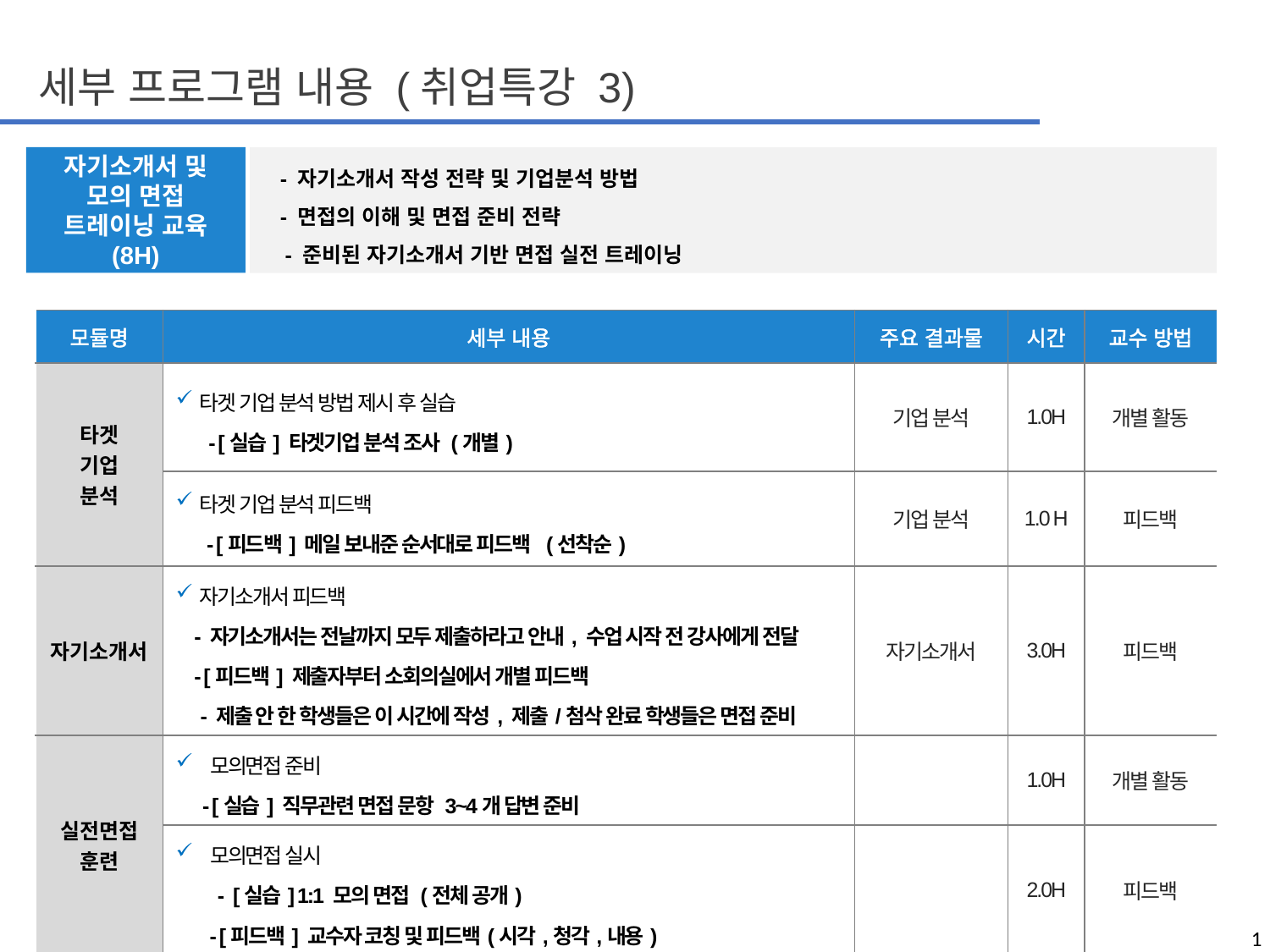

# 세부 프로그램 내용 (취업특강 3)
   - 자기소개서 작성 전략 및 기업분석 방법
   - 면접의 이해 및 면접 준비 전략
   - 준비된 자기소개서 기반 면접 실전 트레이닝
자기소개서 및
모의 면접
트레이닝 교육 (8H)
| 모듈명 | 세부 내용 | 주요 결과물 | 시간 | 교수 방법 |
| --- | --- | --- | --- | --- |
| 타겟 기업 분석 | 타겟 기업 분석 방법 제시 후 실습 - [실습] 타겟기업 분석 조사 (개별) | 기업 분석 | 1.0H | 개별 활동 |
|  | 타겟 기업 분석 피드백 - [피드백] 메일 보내준 순서대로 피드백 (선착순) | 기업 분석 | 1.0 H | 피드백 |
| 자기소개서 | 자기소개서 피드백 - 자기소개서는 전날까지 모두 제출하라고 안내, 수업 시작 전 강사에게 전달 - [피드백] 제출자부터 소회의실에서 개별 피드백 - 제출 안 한 학생들은 이 시간에 작성, 제출/첨삭 완료 학생들은 면접 준비 | 자기소개서 | 3.0H | 피드백 |
| 실전면접 훈련 | 모의면접 준비 - [실습] 직무관련 면접 문항 3~4개 답변 준비 |  | 1.0H | 개별 활동 |
|  | 모의면접 실시 - [실습] 1:1 모의 면접 (전체 공개) - [피드백] 교수자 코칭 및 피드백(시각,청각,내용) |  | 2.0H | 피드백 |